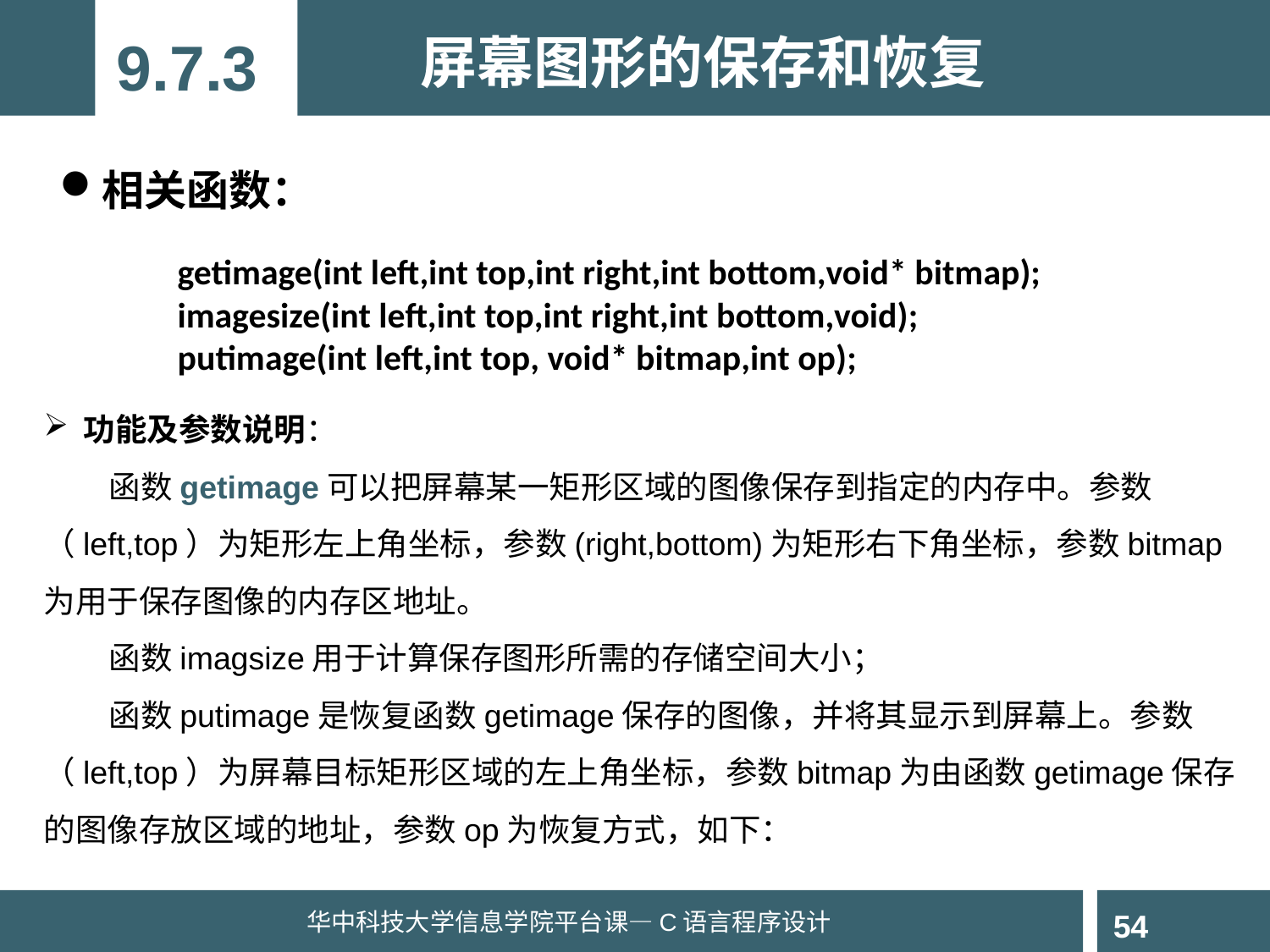

屏幕图形的保存和恢复
9.7.3
相关函数：
getimage(int left,int top,int right,int bottom,void* bitmap);
imagesize(int left,int top,int right,int bottom,void);
putimage(int left,int top, void* bitmap,int op);
功能及参数说明：
        函数getimage可以把屏幕某一矩形区域的图像保存到指定的内存中。参数（left,top）为矩形左上角坐标，参数(right,bottom)为矩形右下角坐标，参数bitmap为用于保存图像的内存区地址。
        函数imagsize用于计算保存图形所需的存储空间大小；
        函数putimage是恢复函数getimage保存的图像，并将其显示到屏幕上。参数（left,top）为屏幕目标矩形区域的左上角坐标，参数bitmap为由函数getimage保存的图像存放区域的地址，参数op为恢复方式，如下：